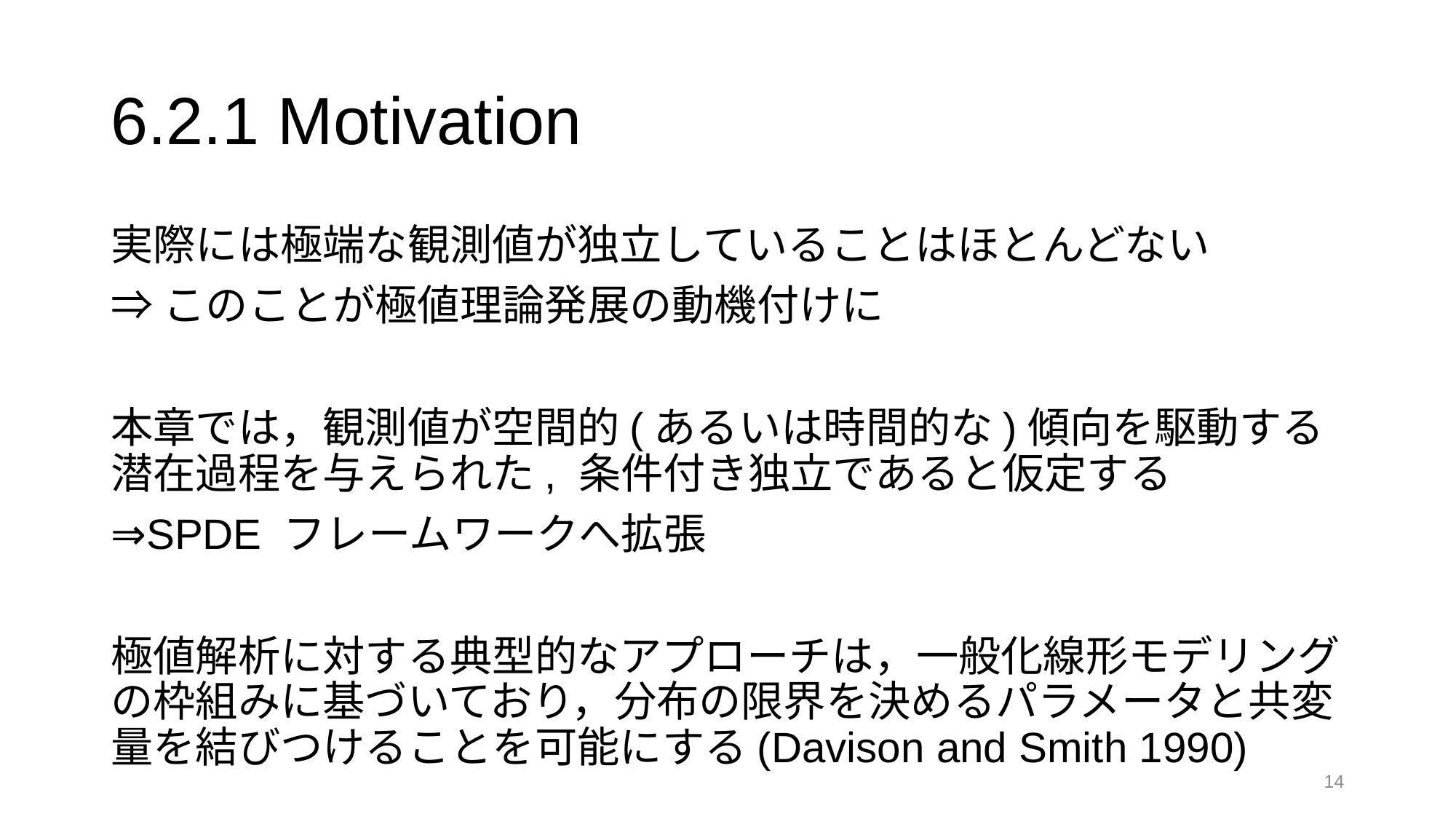

# 6.2.1 Motivation
実際には極端な観測値が独立していることはほとんどない
⇒このことが極値理論発展の動機付けに

本章では，観測値が空間的(あるいは時間的な)傾向を駆動する潜在過程を与えられた, 条件付き独立であると仮定する
⇒SPDE フレームワークへ拡張

極値解析に対する典型的なアプローチは，一般化線形モデリングの枠組みに基づいており，分布の限界を決めるパラメータと共変量を結びつけることを可能にする(Davison and Smith 1990)
14